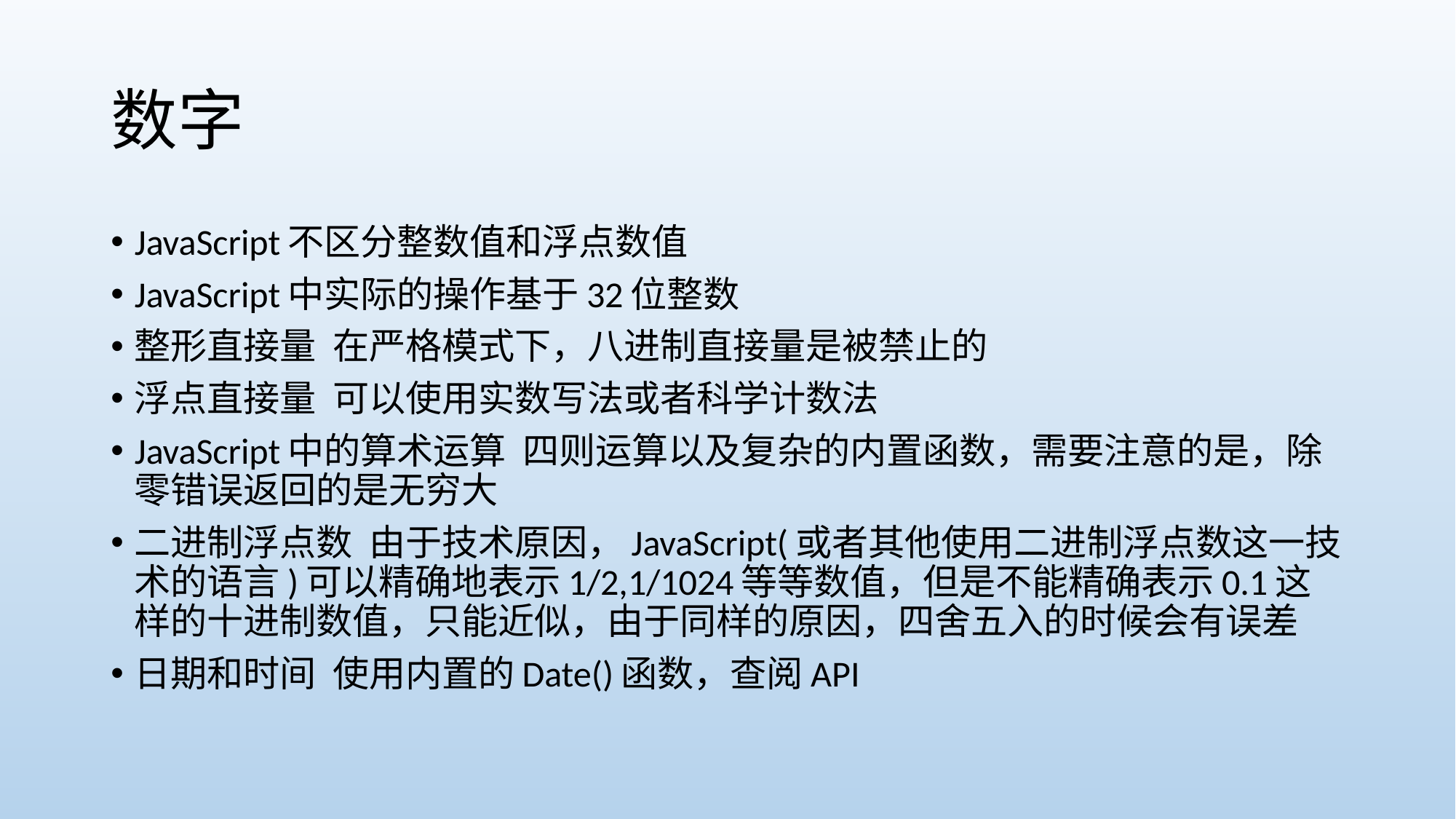

# 数字
JavaScript不区分整数值和浮点数值
JavaScript中实际的操作基于32位整数
整形直接量  在严格模式下，八进制直接量是被禁止的
浮点直接量  可以使用实数写法或者科学计数法
JavaScript中的算术运算  四则运算以及复杂的内置函数，需要注意的是，除零错误返回的是无穷大
二进制浮点数  由于技术原因，JavaScript(或者其他使用二进制浮点数这一技术的语言)可以精确地表示1/2,1/1024等等数值，但是不能精确表示0.1这样的十进制数值，只能近似，由于同样的原因，四舍五入的时候会有误差
日期和时间  使用内置的Date()函数，查阅API